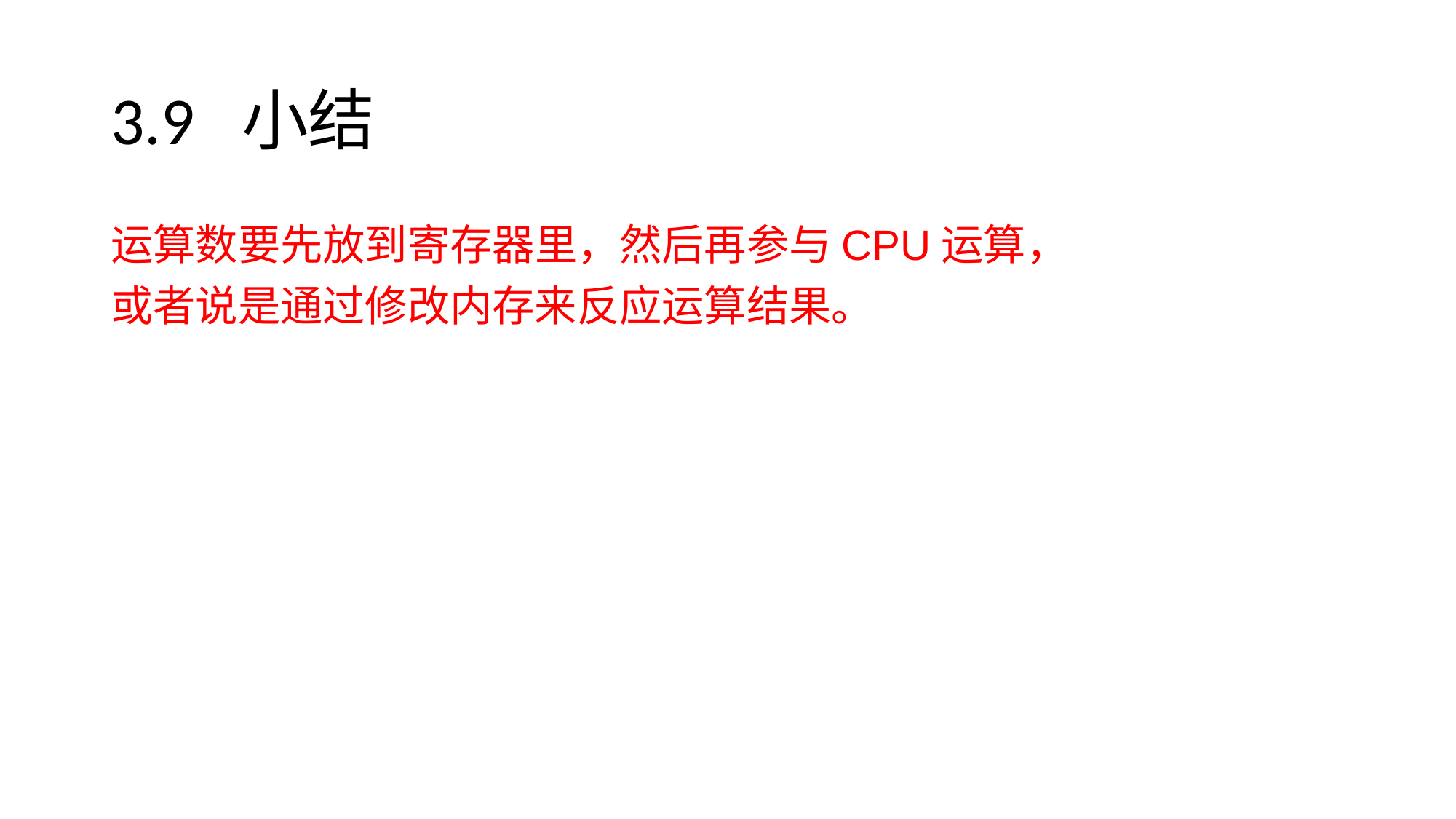

# 3.9  小结
运算数要先放到寄存器里，然后再参与CPU运算，
或者说是通过修改内存来反应运算结果。